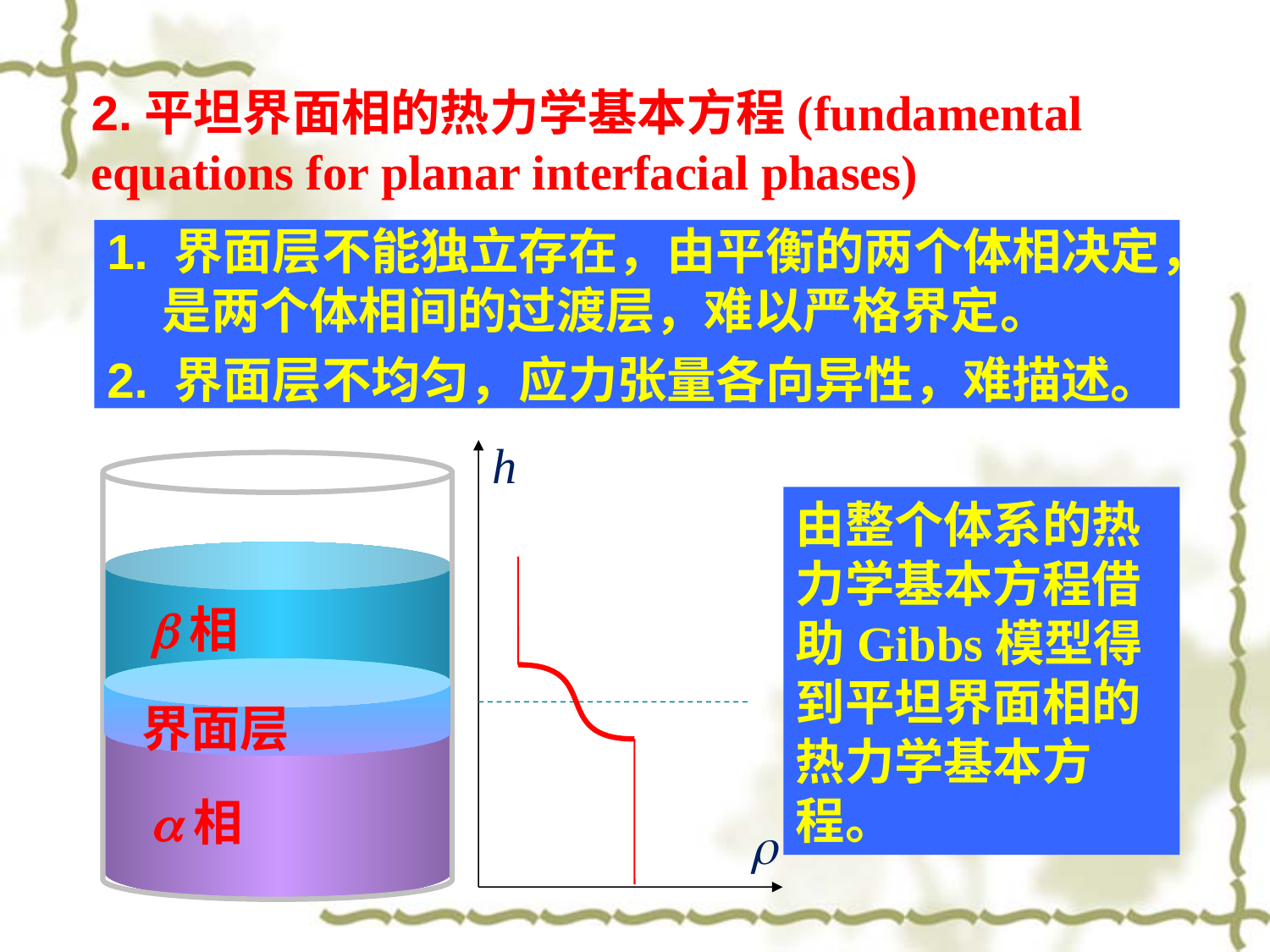

2.平坦界面相的热力学基本方程(fundamental equations for planar interfacial phases)
1. 界面层不能独立存在，由平衡的两个体相决定，是两个体相间的过渡层，难以严格界定。
2. 界面层不均匀，应力张量各向异性，难描述。
h

ρ

β相
界面层
α相
由整个体系的热力学基本方程借助Gibbs模型得到平坦界面相的热力学基本方程。